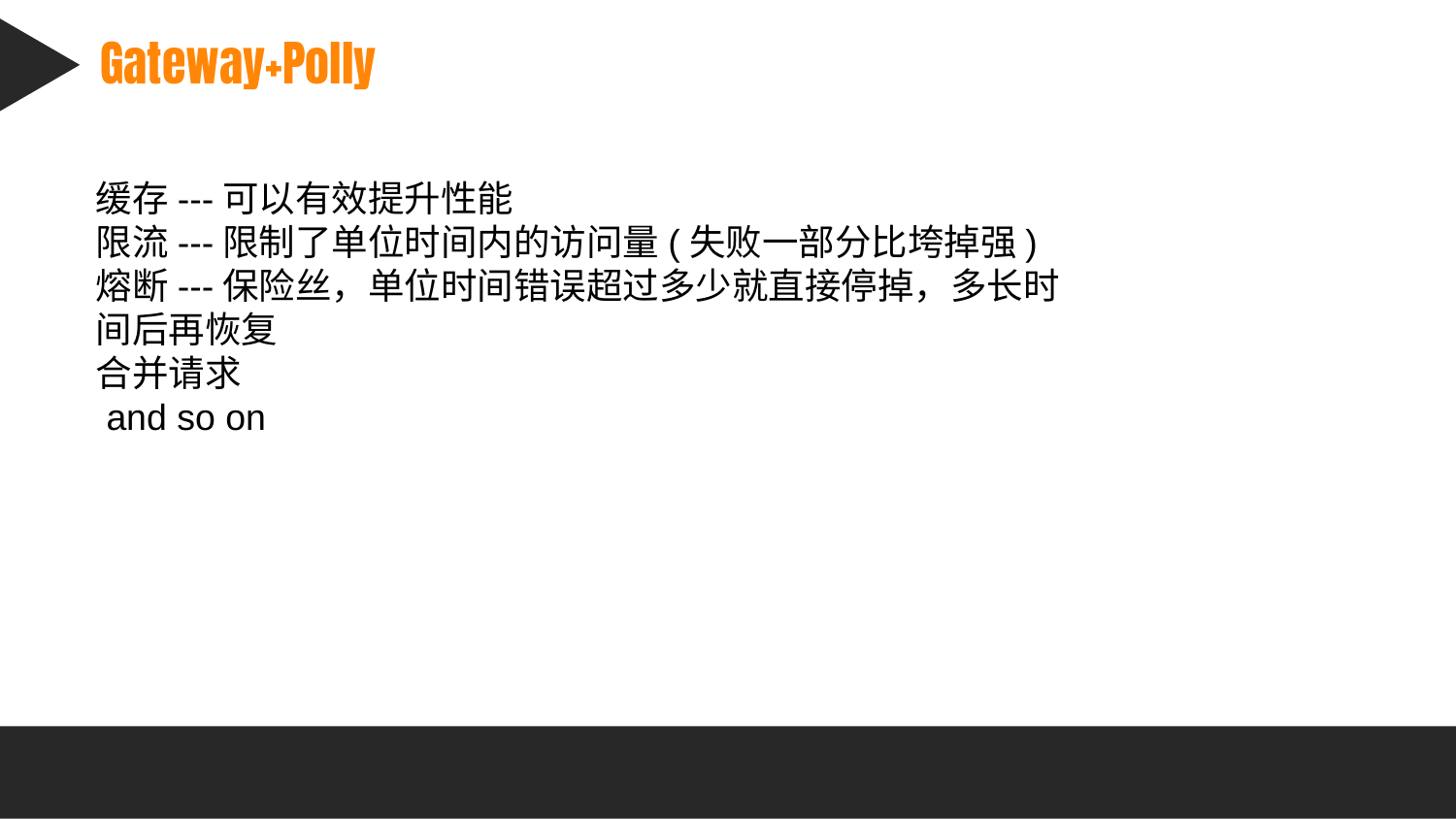

Gateway+Polly
缓存---可以有效提升性能
限流---限制了单位时间内的访问量(失败一部分比垮掉强)
熔断---保险丝，单位时间错误超过多少就直接停掉，多长时间后再恢复
合并请求
 and so on